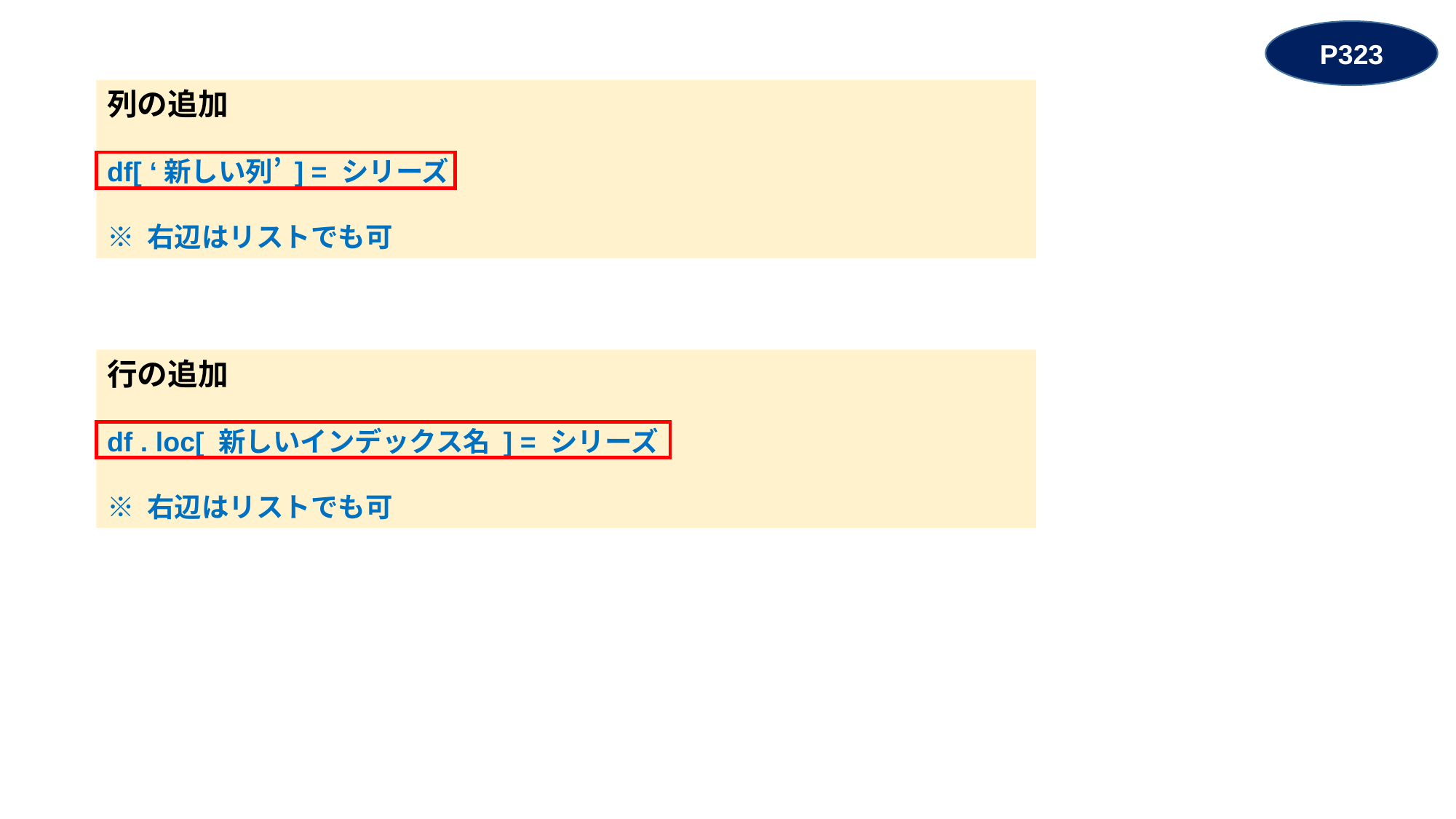

P323
列の追加

df[ ‘新しい列’ ] = シリーズ

※ 右辺はリストでも可

行の追加

df . loc[ 新しいインデックス名 ] = シリーズ

※ 右辺はリストでも可